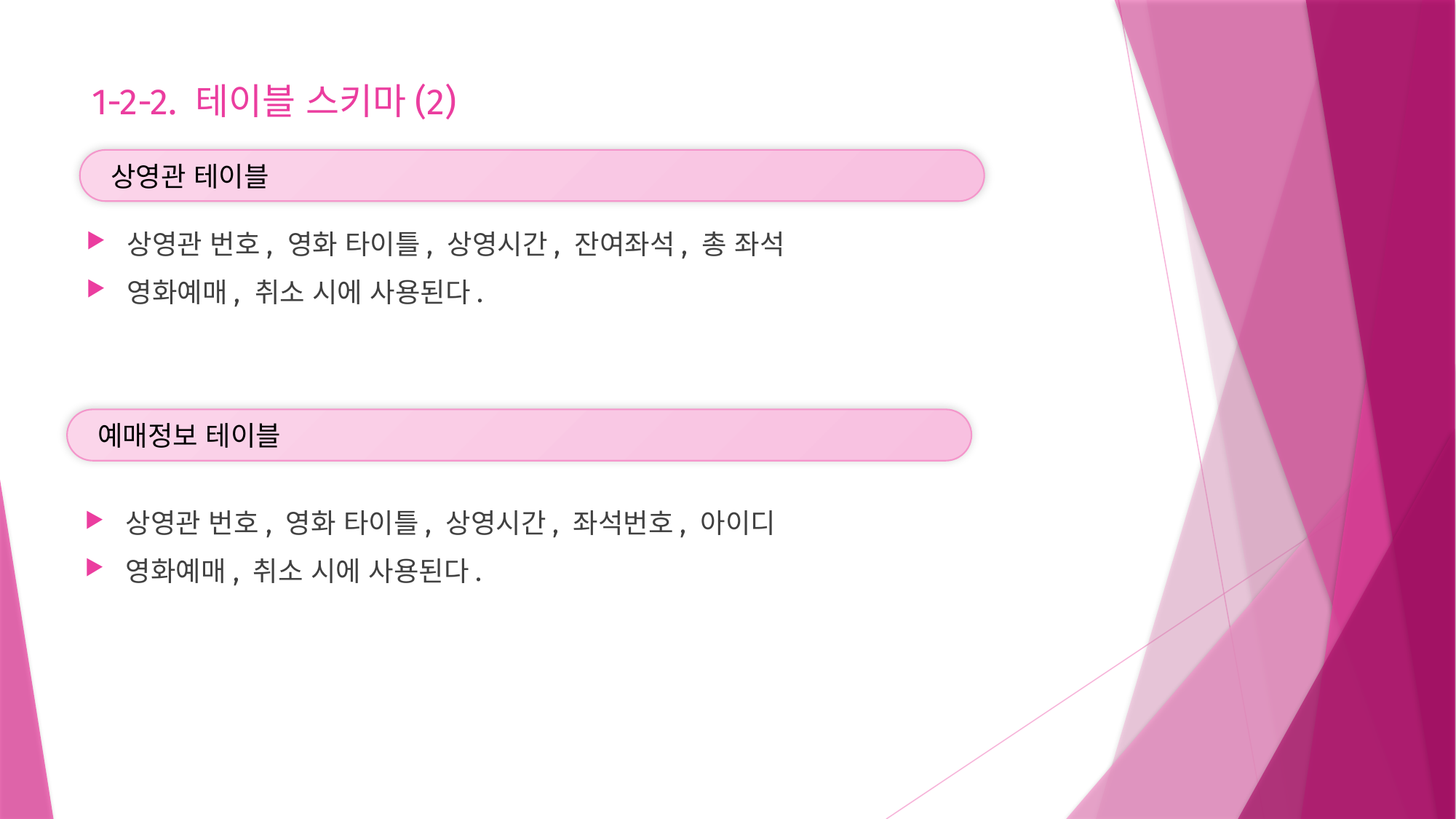

1-2-2. 테이블 스키마(2)
 상영관 테이블
상영관 번호, 영화 타이틀, 상영시간, 잔여좌석, 총 좌석
영화예매, 취소 시에 사용된다.
 예매정보 테이블
상영관 번호, 영화 타이틀, 상영시간, 좌석번호, 아이디
영화예매, 취소 시에 사용된다.